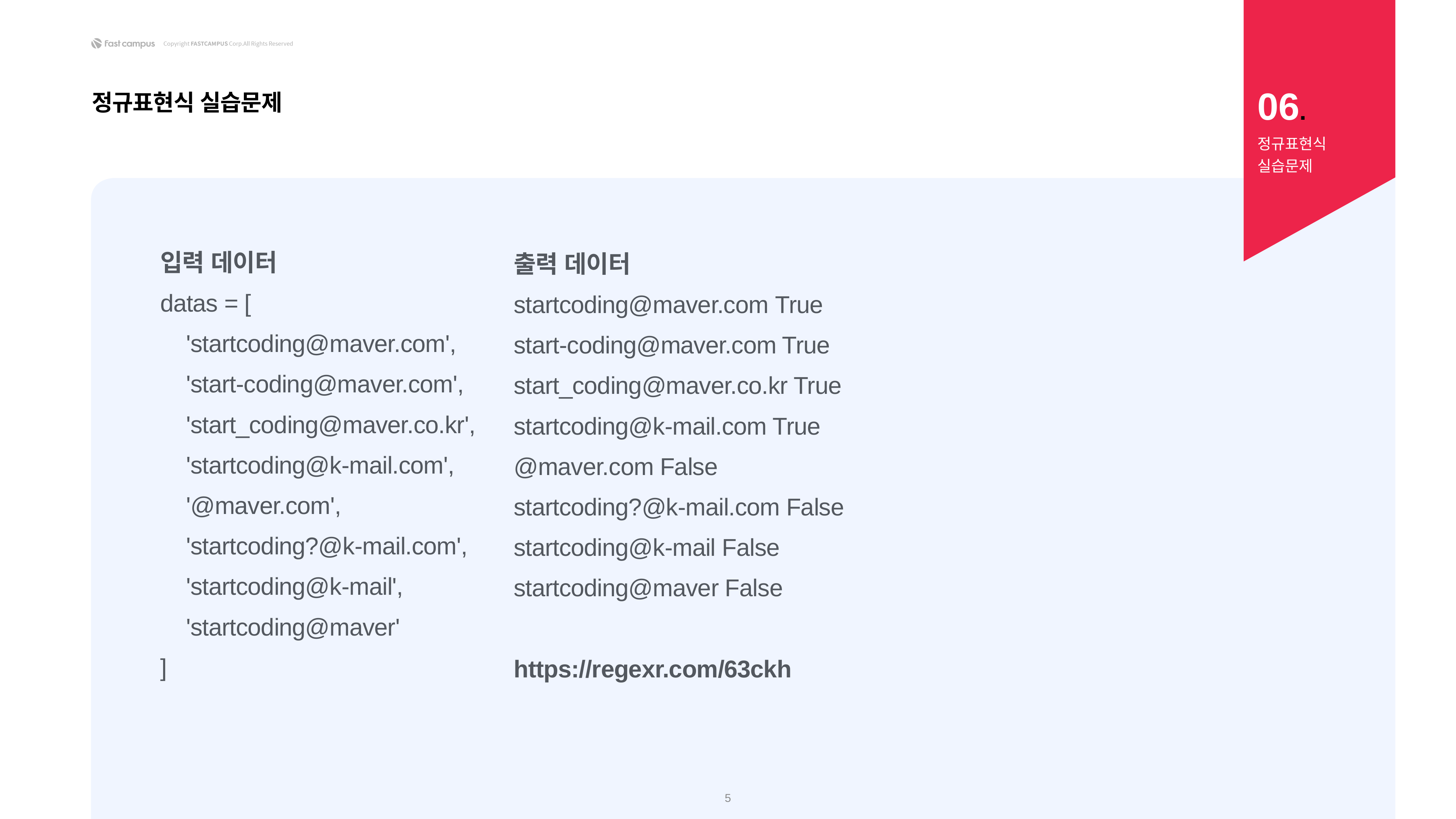

06.
정규표현식 실습문제
정규표현식
실습문제
입력 데이터
datas = [
    'startcoding@maver.com',
    'start-coding@maver.com',
    'start_coding@maver.co.kr',
    'startcoding@k-mail.com',
    '@maver.com',
    'startcoding?@k-mail.com',
    'startcoding@k-mail',
    'startcoding@maver'
]
출력 데이터
startcoding@maver.com True
start-coding@maver.com True
start_coding@maver.co.kr True
startcoding@k-mail.com True
@maver.com False
startcoding?@k-mail.com False
startcoding@k-mail False
startcoding@maver False

https://regexr.com/63ckh
5